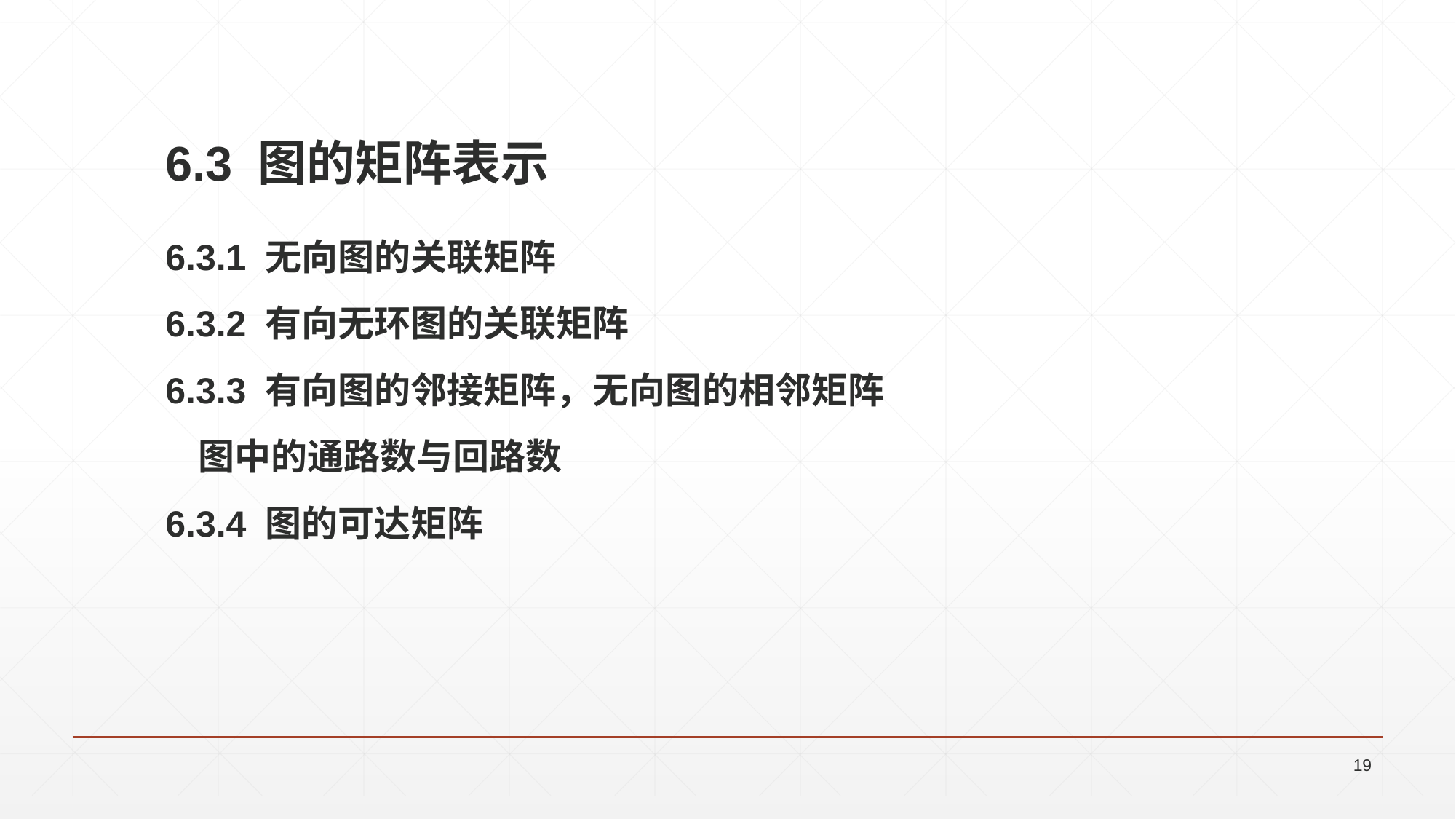

6.3 图的矩阵表示
6.3.1 无向图的关联矩阵
6.3.2 有向无环图的关联矩阵
6.3.3 有向图的邻接矩阵，无向图的相邻矩阵
图中的通路数与回路数
6.3.4 图的可达矩阵
19